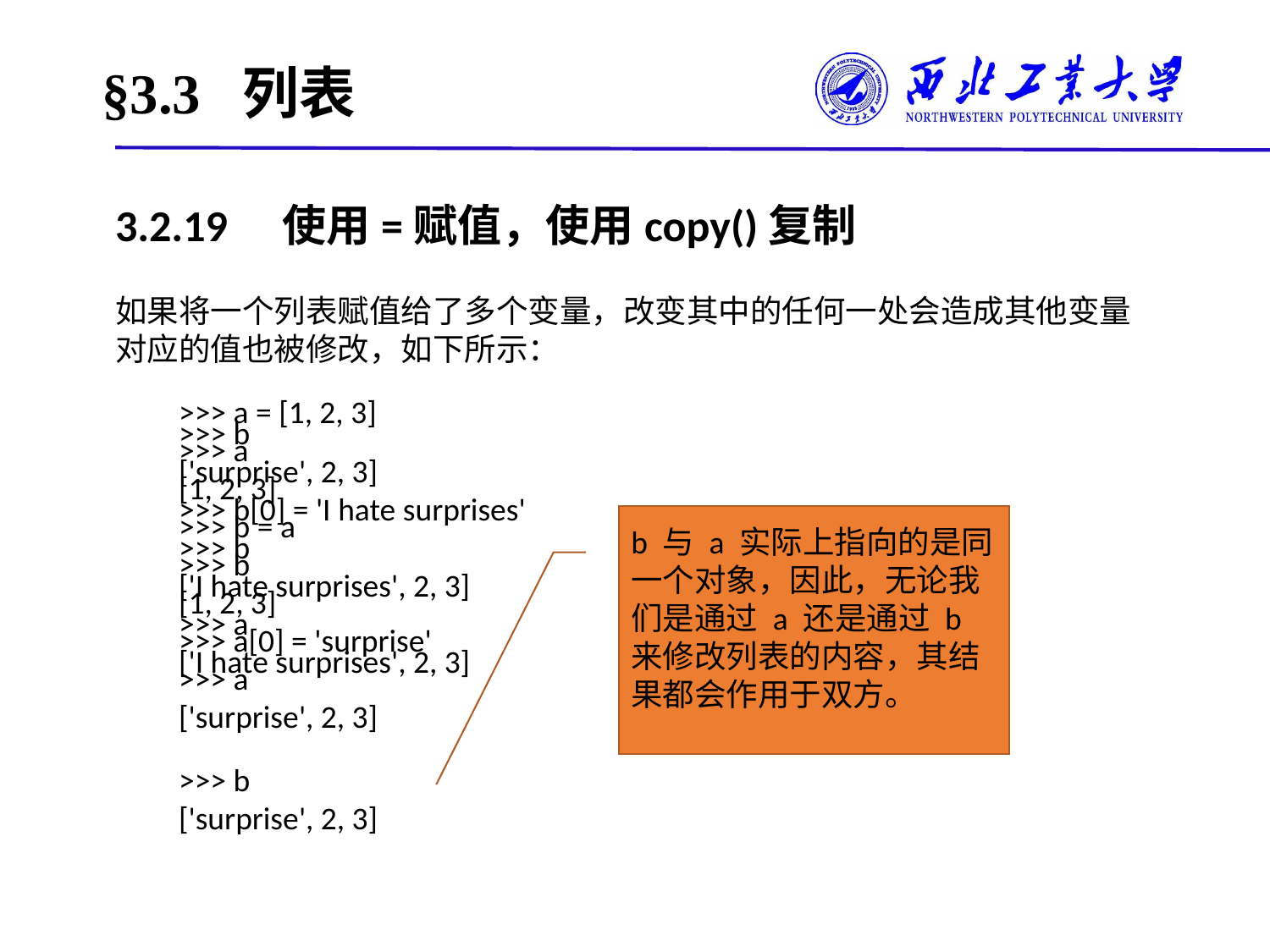

# §3.3  列表
3.2.19　使用=赋值，使用copy()复制

如果将一个列表赋值给了多个变量，改变其中的任何一处会造成其他变量对应的值也被修改，如下所示：
>>> a = [1, 2, 3]
>>> a
[1, 2, 3]
>>> b = a
>>> b
[1, 2, 3]
>>> a[0] = 'surprise'
>>> a
['surprise', 2, 3]
>>> b
['surprise', 2, 3]
>>> b[0] = 'I hate surprises'
>>> b
['I hate surprises', 2, 3]
>>> a
['I hate surprises', 2, 3]

b 与 a 实际上指向的是同一个对象，因此，无论我们是通过 a 还是通过 b 来修改列表的内容，其结果都会作用于双方。

>>> b
['surprise', 2, 3]